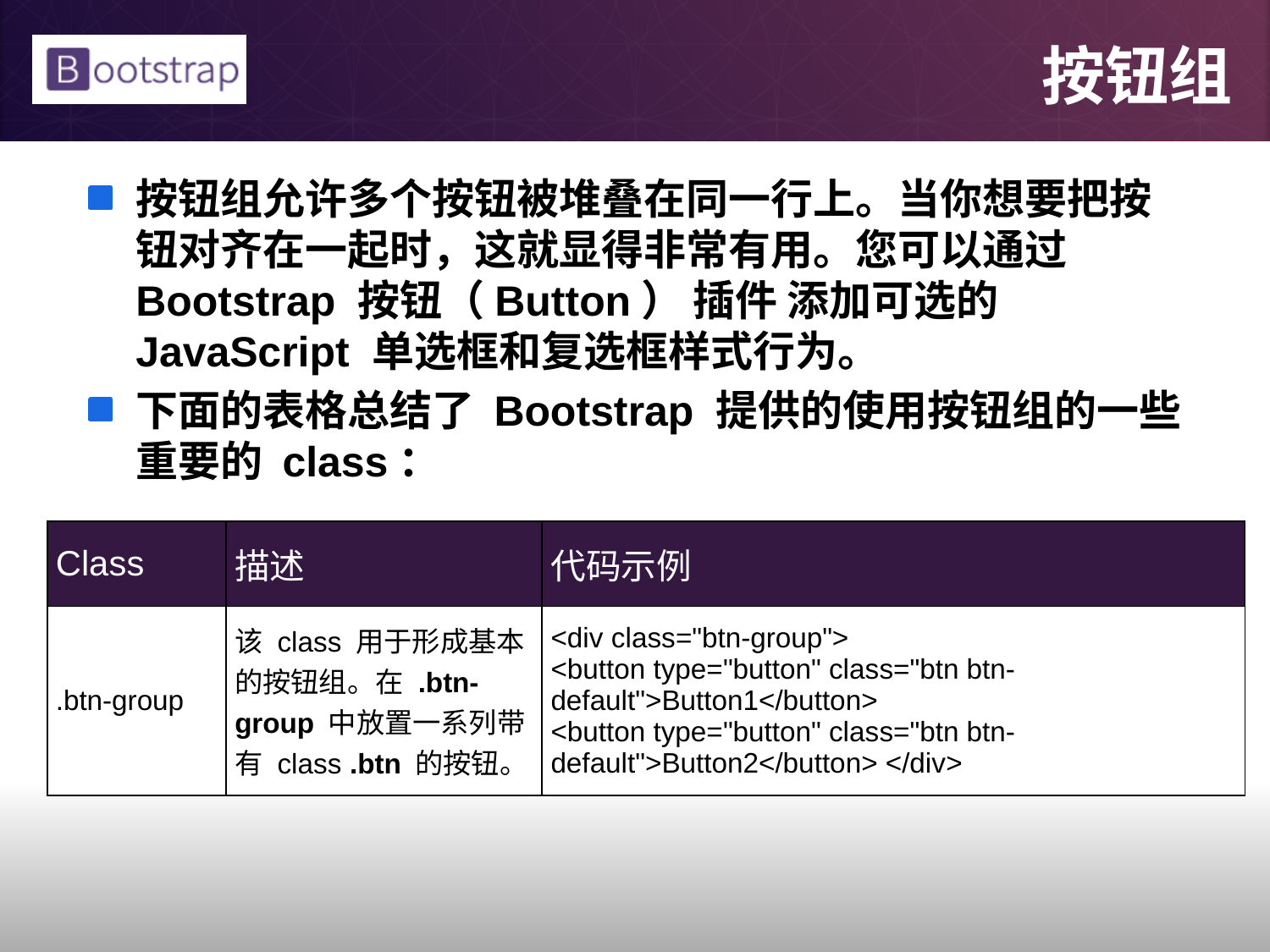

# 按钮组
按钮组允许多个按钮被堆叠在同一行上。当你想要把按钮对齐在一起时，这就显得非常有用。您可以通过 Bootstrap 按钮（Button） 插件 添加可选的 JavaScript 单选框和复选框样式行为。
下面的表格总结了 Bootstrap 提供的使用按钮组的一些重要的 class：
| Class | 描述 | 代码示例 |
| --- | --- | --- |
| .btn-group | 该 class 用于形成基本的按钮组。在 .btn-group 中放置一系列带有 class .btn 的按钮。 | <div class="btn-group"> <button type="button" class="btn btn-default">Button1</button> <button type="button" class="btn btn-default">Button2</button> </div> |